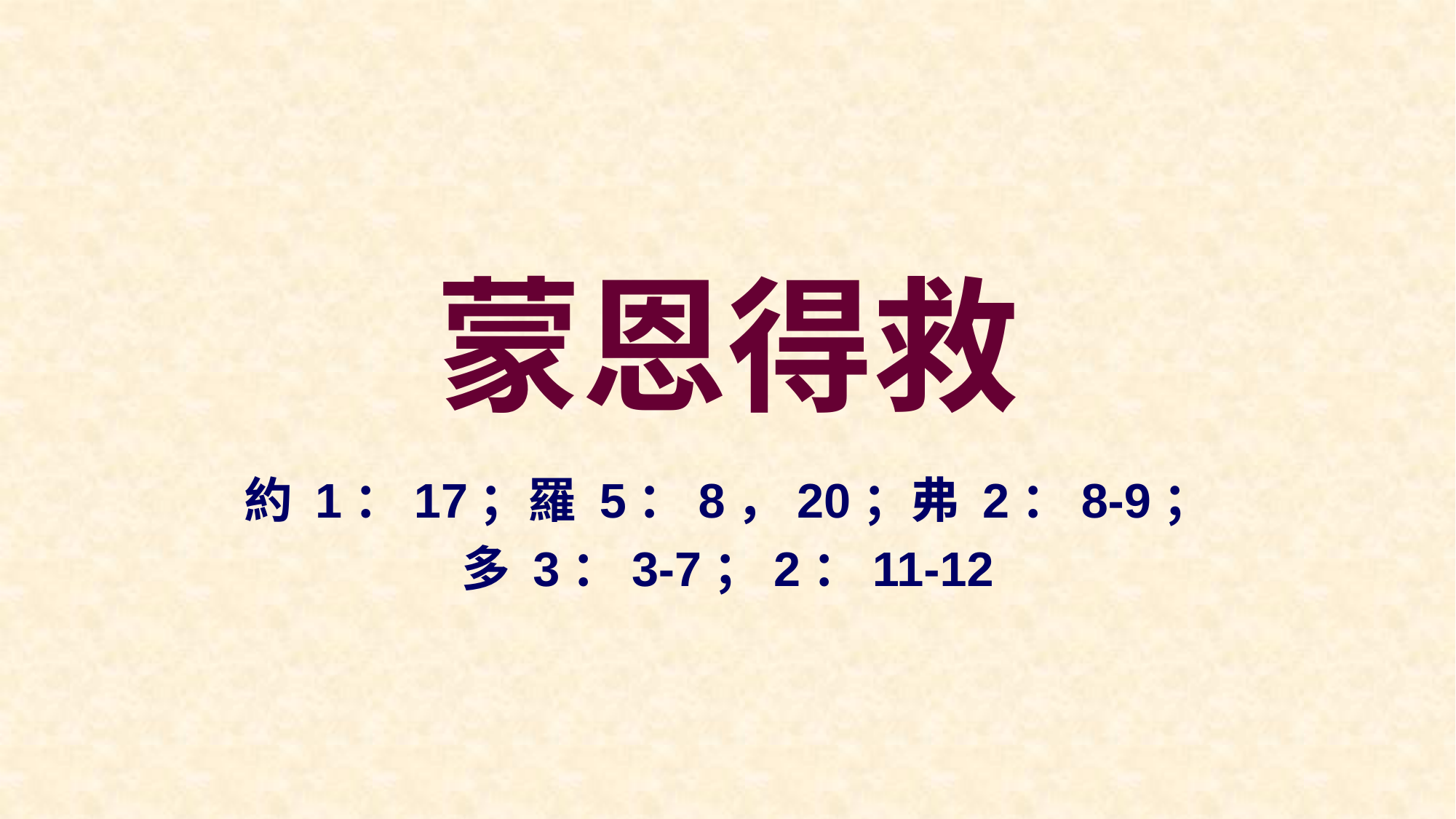

# 蒙恩得救
約 1：17；羅 5：8，20；弗 2：8-9；
多 3：3-7；2：11-12